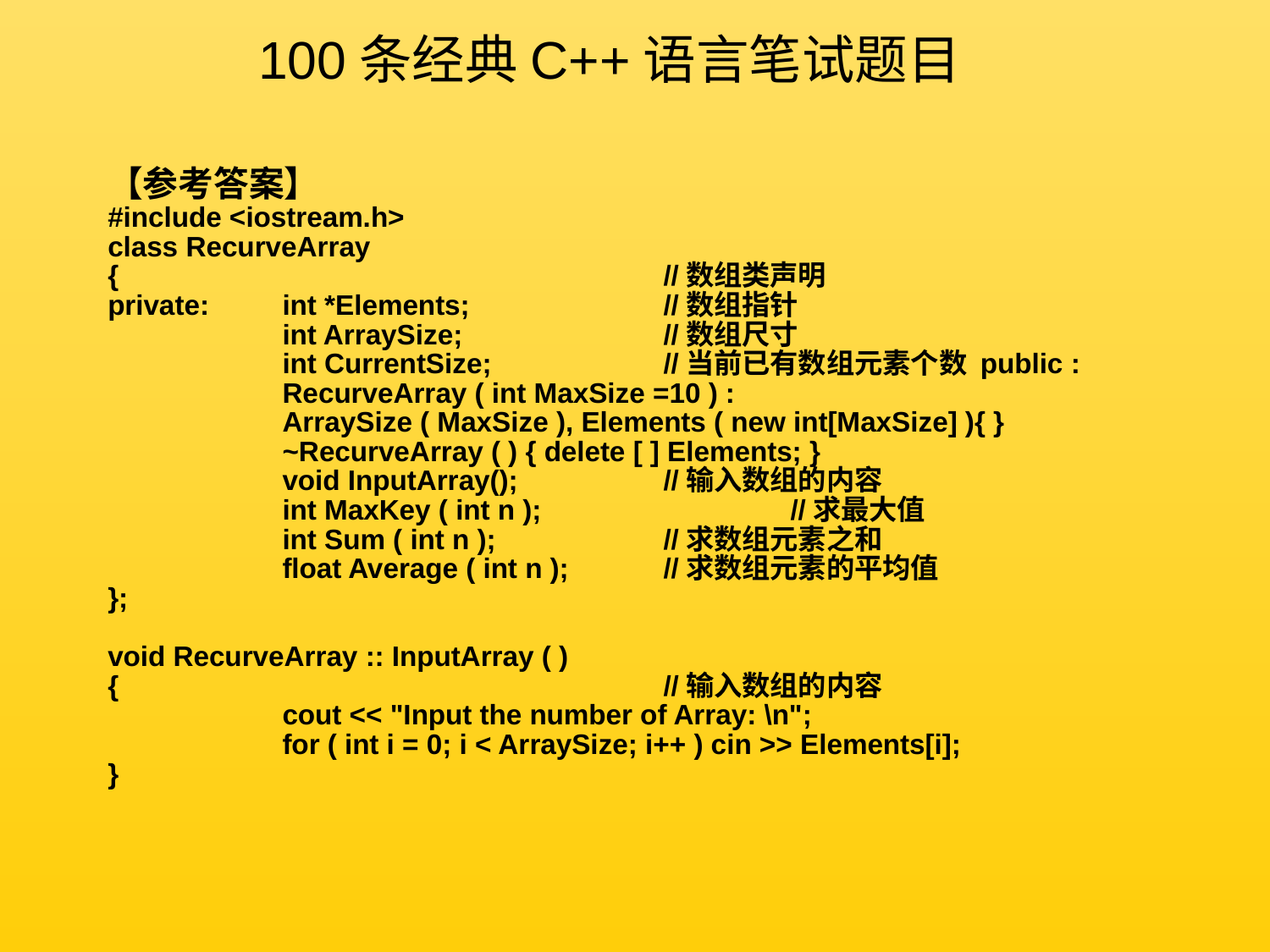

100条经典C++语言笔试题目

【参考答案】
#include <iostream.h>
class RecurveArray
{					//数组类声明
private: 	int *Elements;		//数组指针
		int ArraySize;		//数组尺寸
		int CurrentSize;		//当前已有数组元素个数 public :
		RecurveArray ( int MaxSize =10 ) :
		ArraySize ( MaxSize ), Elements ( new int[MaxSize] ){ }
		~RecurveArray ( ) { delete [ ] Elements; }
		void InputArray();		//输入数组的内容
		int MaxKey ( int n );		//求最大值
		int Sum ( int n );		//求数组元素之和
		float Average ( int n );	//求数组元素的平均值
};

void RecurveArray :: InputArray ( )
{					//输入数组的内容
		cout << "Input the number of Array: \n";
		for ( int i = 0; i < ArraySize; i++ ) cin >> Elements[i];
}